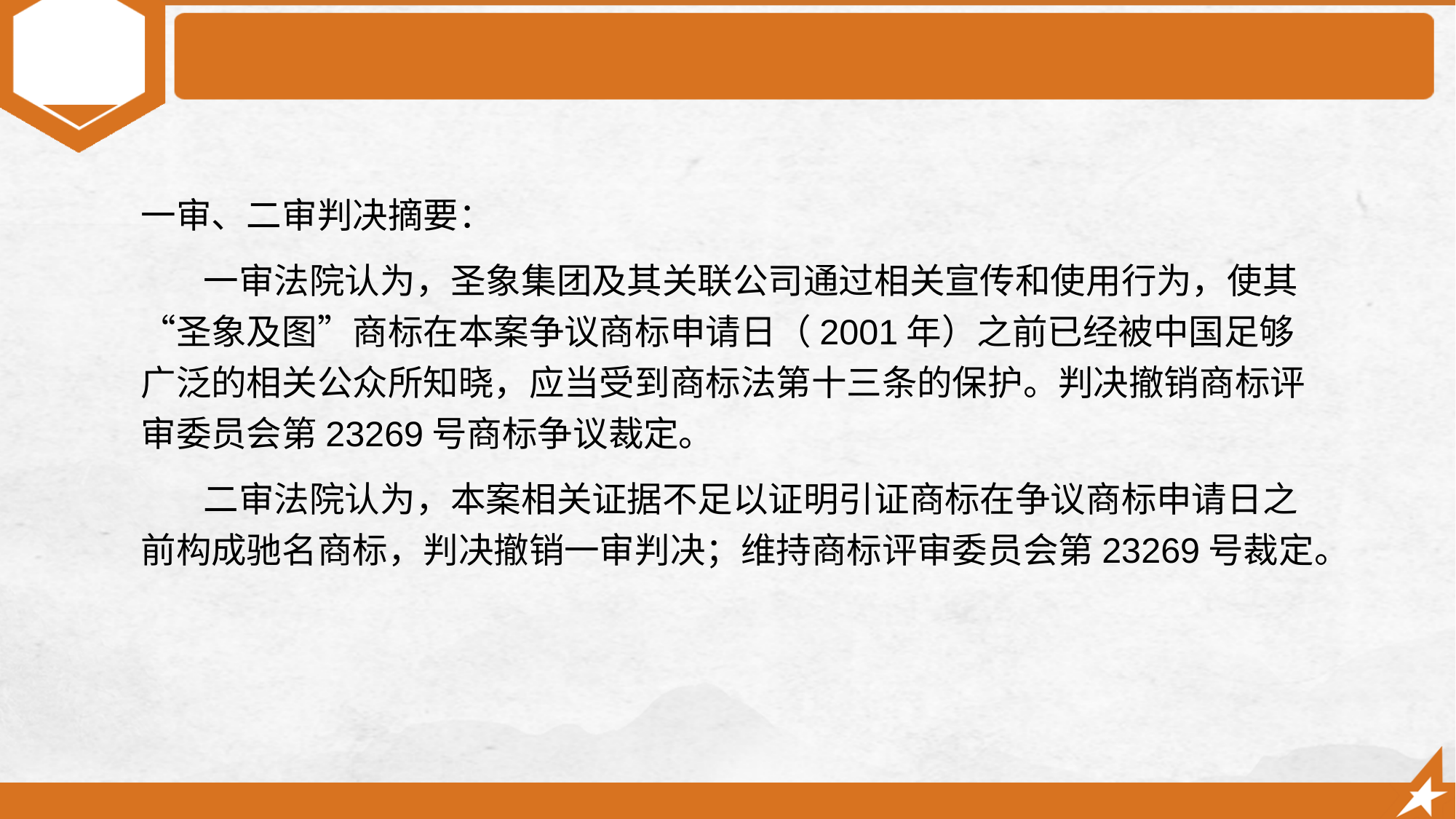

一审、二审判决摘要：
       一审法院认为，圣象集团及其关联公司通过相关宣传和使用行为，使其“圣象及图”商标在本案争议商标申请日（2001年）之前已经被中国足够广泛的相关公众所知晓，应当受到商标法第十三条的保护。判决撤销商标评审委员会第23269号商标争议裁定。
       二审法院认为，本案相关证据不足以证明引证商标在争议商标申请日之前构成驰名商标，判决撤销一审判决；维持商标评审委员会第23269号裁定。